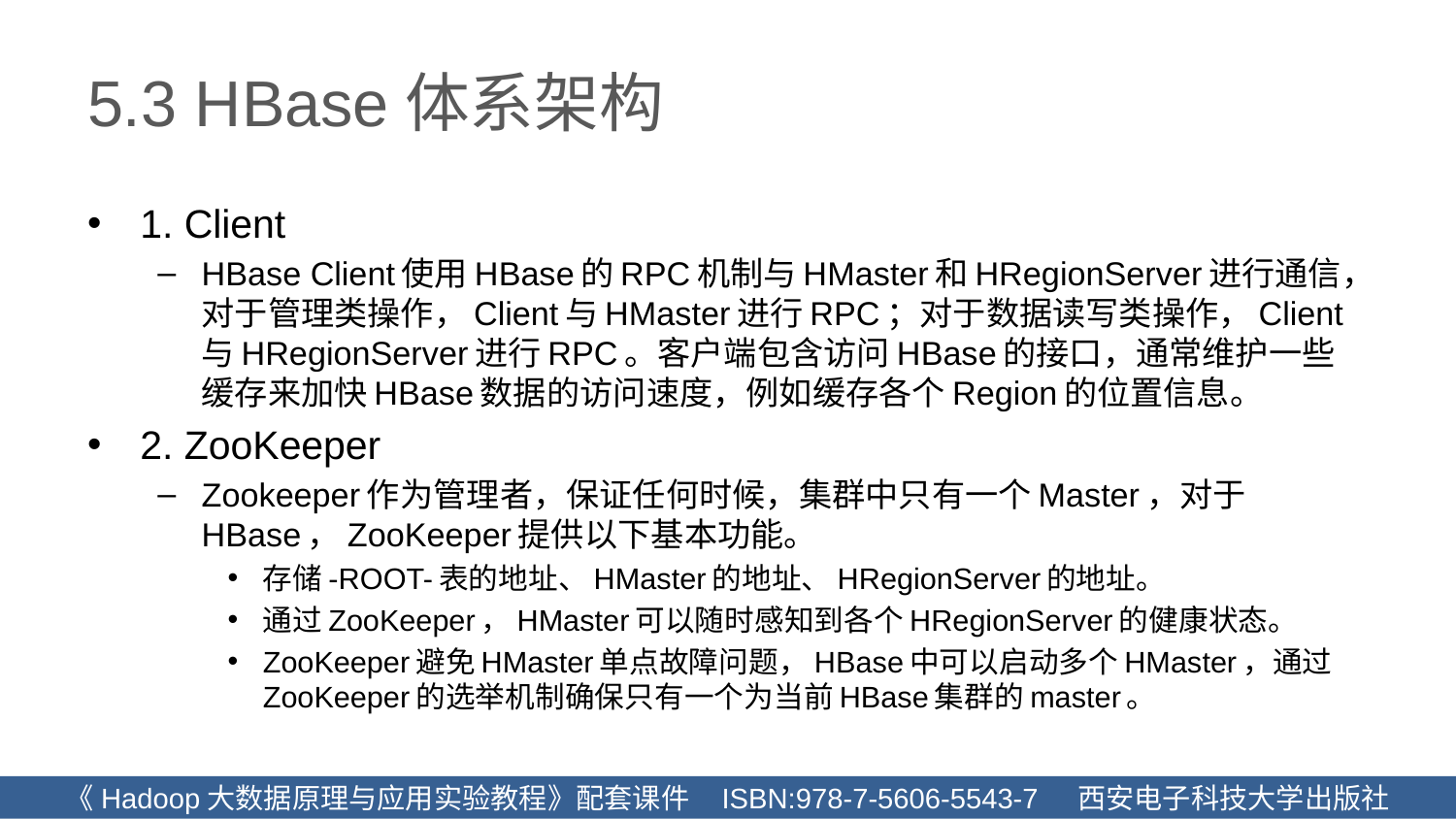

# 5.3 HBase体系架构
1. Client
HBase Client使用HBase的RPC机制与HMaster和HRegionServer进行通信，对于管理类操作，Client与HMaster进行RPC；对于数据读写类操作，Client与HRegionServer进行RPC。客户端包含访问HBase的接口，通常维护一些缓存来加快HBase数据的访问速度，例如缓存各个Region的位置信息。
2. ZooKeeper
Zookeeper作为管理者，保证任何时候，集群中只有一个Master，对于HBase，ZooKeeper提供以下基本功能。
存储-ROOT-表的地址、HMaster的地址、HRegionServer的地址。
通过ZooKeeper，HMaster可以随时感知到各个HRegionServer的健康状态。
ZooKeeper避免HMaster单点故障问题，HBase中可以启动多个HMaster，通过ZooKeeper的选举机制确保只有一个为当前HBase集群的master。